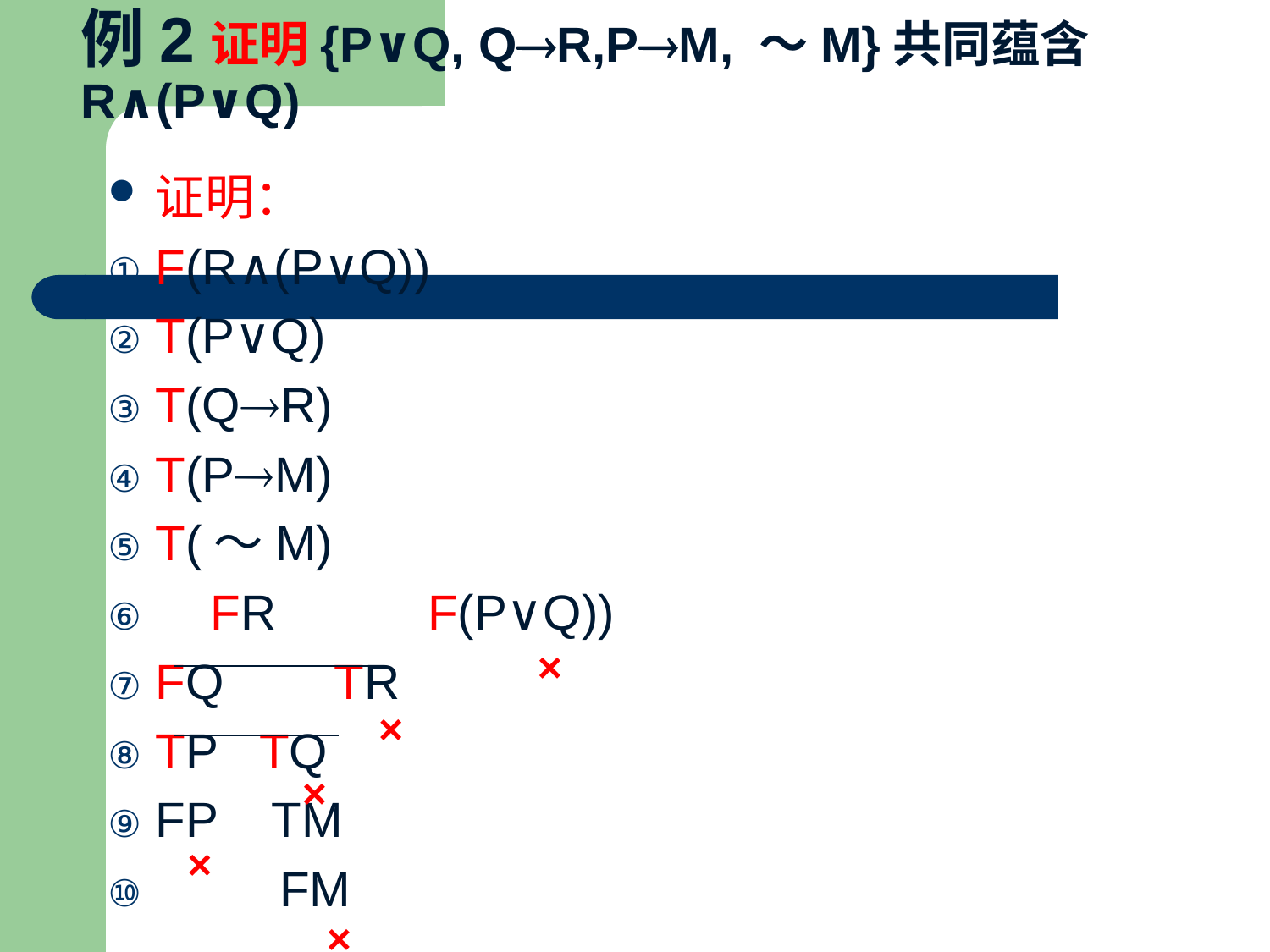

# 例2证明{P∨Q, Q→R,P→M, ～M}共同蕴含R∧(P∨Q)
证明：
F(R∧(P∨Q))
T(P∨Q)
T(Q→R)
T(P→M)
T(～M)
    FR           F(P∨Q))
FQ        TR
TP   TQ
FP    TM
         FM

×
×
×
×
13

×